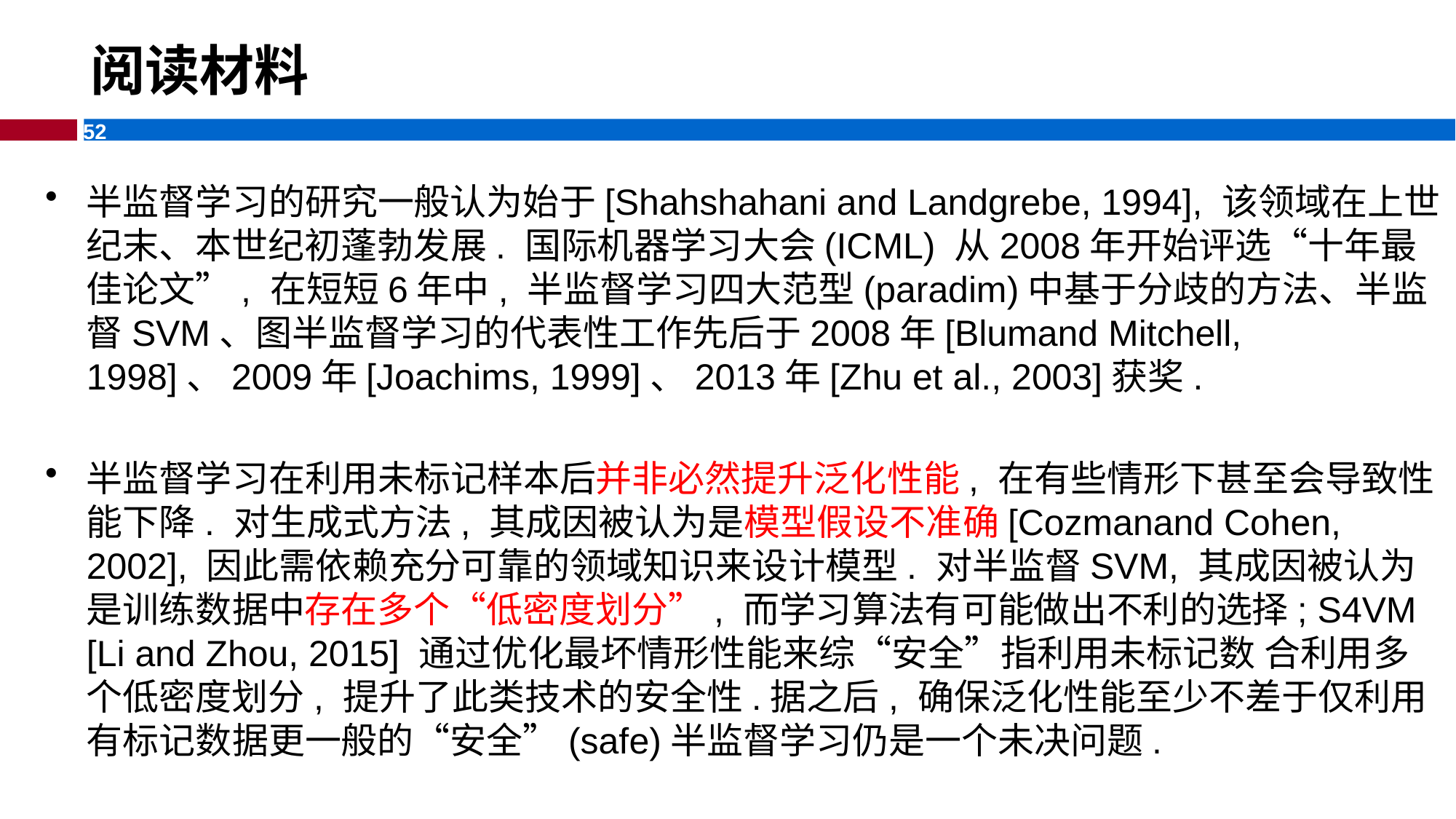

# 阅读材料
半监督学习的研究一般认为始于[Shahshahani and Landgrebe, 1994], 该领域在上世纪末、本世纪初蓬勃发展. 国际机器学习大会(ICML) 从2008年开始评选“十年最佳论文”, 在短短6年中, 半监督学习四大范型(paradim)中基于分歧的方法、半监督SVM、图半监督学习的代表性工作先后于2008年[Blumand Mitchell, 1998]、2009年[Joachims, 1999]、2013年[Zhu et al., 2003]获奖.

半监督学习在利用未标记样本后并非必然提升泛化性能, 在有些情形下甚至会导致性能下降. 对生成式方法, 其成因被认为是模型假设不准确[Cozmanand Cohen, 2002], 因此需依赖充分可靠的领域知识来设计模型. 对半监督SVM, 其成因被认为是训练数据中存在多个“低密度划分”, 而学习算法有可能做出不利的选择; S4VM [Li and Zhou, 2015] 通过优化最坏情形性能来综“安全”指利用未标记数 合利用多个低密度划分, 提升了此类技术的安全性.据之后, 确保泛化性能至少不差于仅利用有标记数据更一般的“安全”(safe)半监督学习仍是一个未决问题.